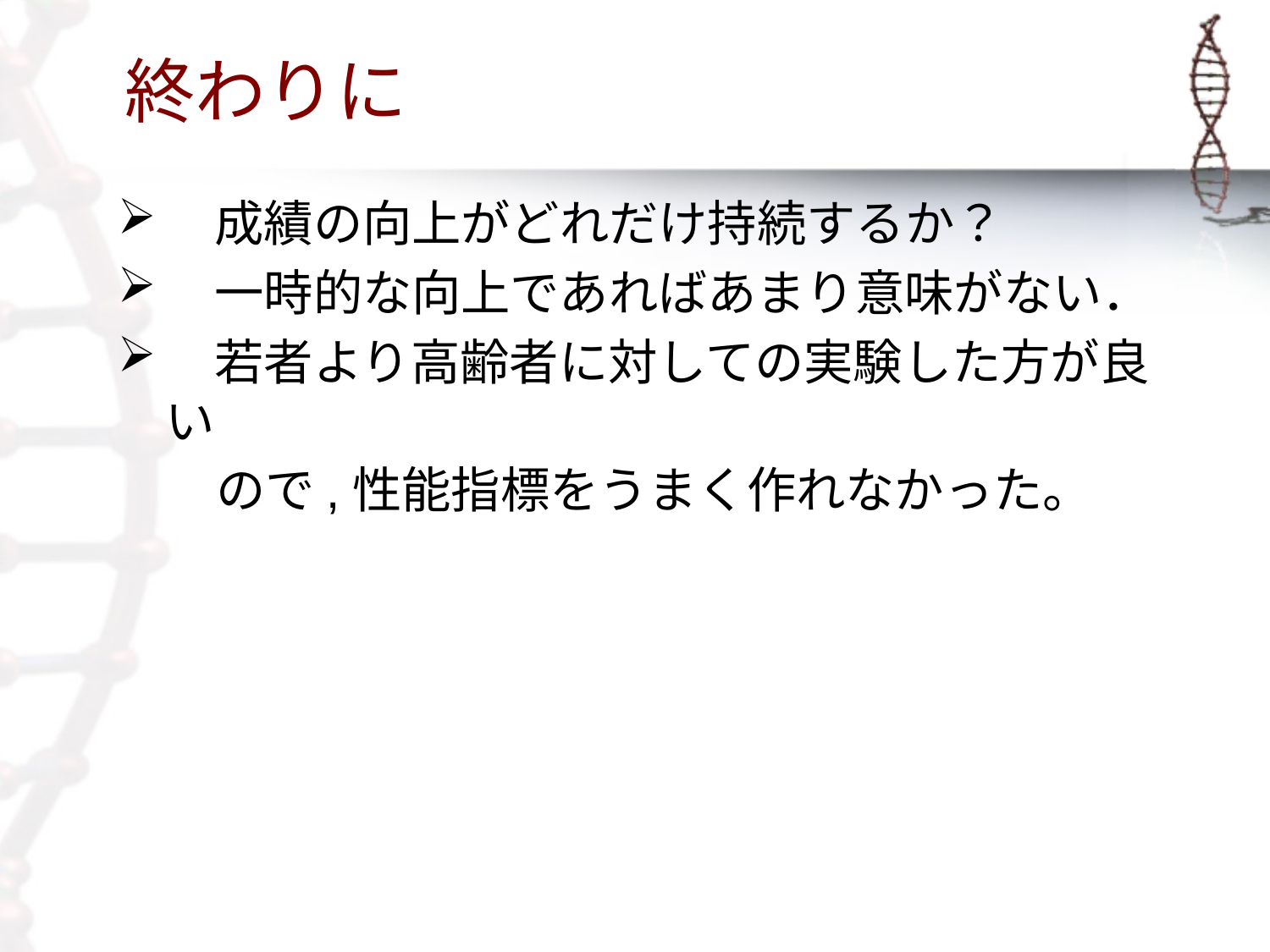

# 終わりに
　成績の向上がどれだけ持続するか？
　一時的な向上であればあまり意味がない．
　若者より高齢者に対しての実験した方が良い
　　ので,性能指標をうまく作れなかった。